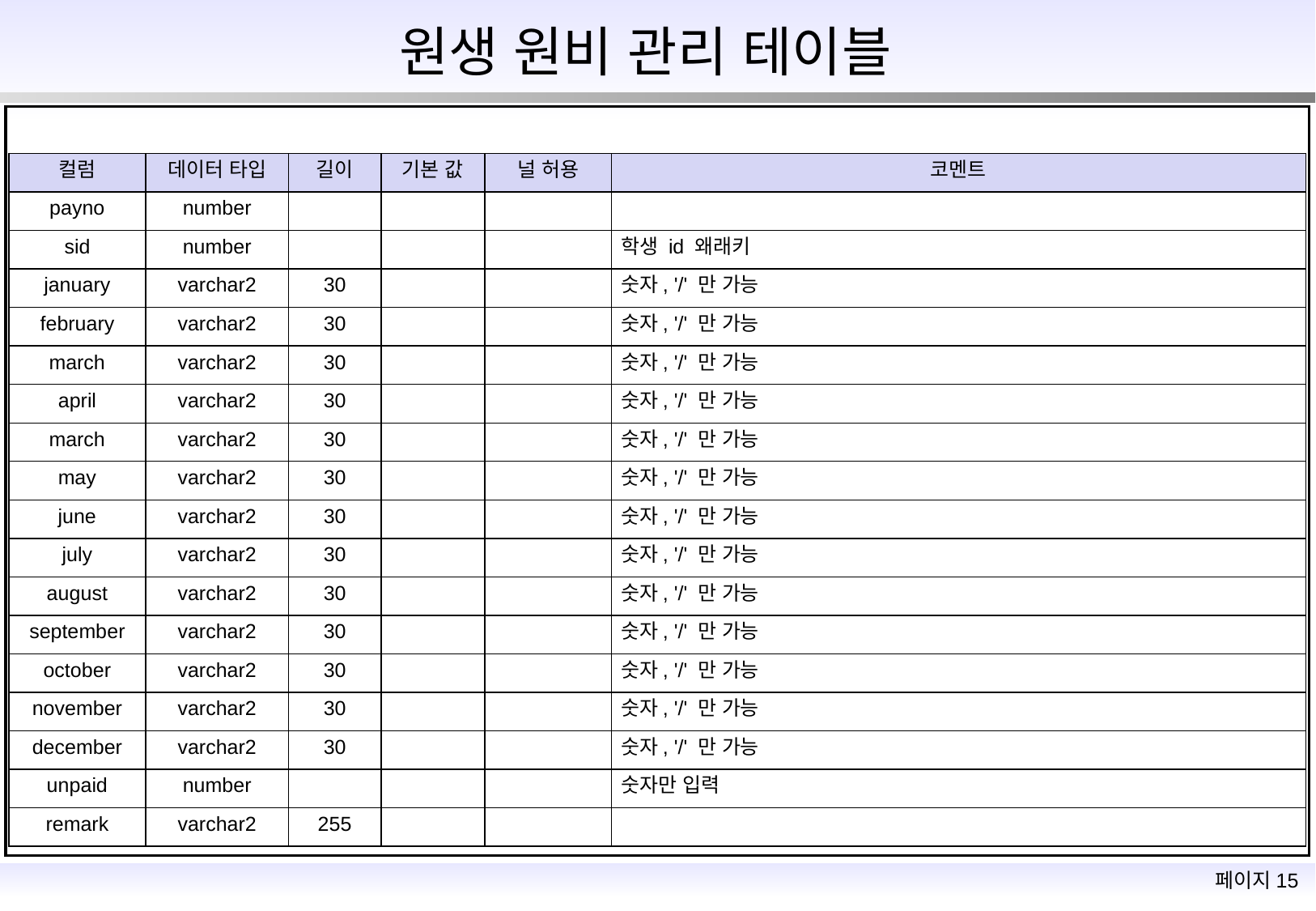

원생 원비 관리 테이블
| 컬럼 | 데이터 타입 | 길이 | 기본 값 | 널 허용 | 코멘트 |
| --- | --- | --- | --- | --- | --- |
| payno | number |  |  |  |  |
| sid | number |  |  |  | 학생 id 왜래키 |
| january | varchar2 | 30 |  |  | 숫자, '/' 만 가능 |
| february | varchar2 | 30 |  |  | 숫자, '/' 만 가능 |
| march | varchar2 | 30 |  |  | 숫자, '/' 만 가능 |
| april | varchar2 | 30 |  |  | 숫자, '/' 만 가능 |
| march | varchar2 | 30 |  |  | 숫자, '/' 만 가능 |
| may | varchar2 | 30 |  |  | 숫자, '/' 만 가능 |
| june | varchar2 | 30 |  |  | 숫자, '/' 만 가능 |
| july | varchar2 | 30 |  |  | 숫자, '/' 만 가능 |
| august | varchar2 | 30 |  |  | 숫자, '/' 만 가능 |
| september | varchar2 | 30 |  |  | 숫자, '/' 만 가능 |
| october | varchar2 | 30 |  |  | 숫자, '/' 만 가능 |
| november | varchar2 | 30 |  |  | 숫자, '/' 만 가능 |
| december | varchar2 | 30 |  |  | 숫자, '/' 만 가능 |
| unpaid | number |  |  |  | 숫자만 입력 |
| remark | varchar2 | 255 |  |  |  |